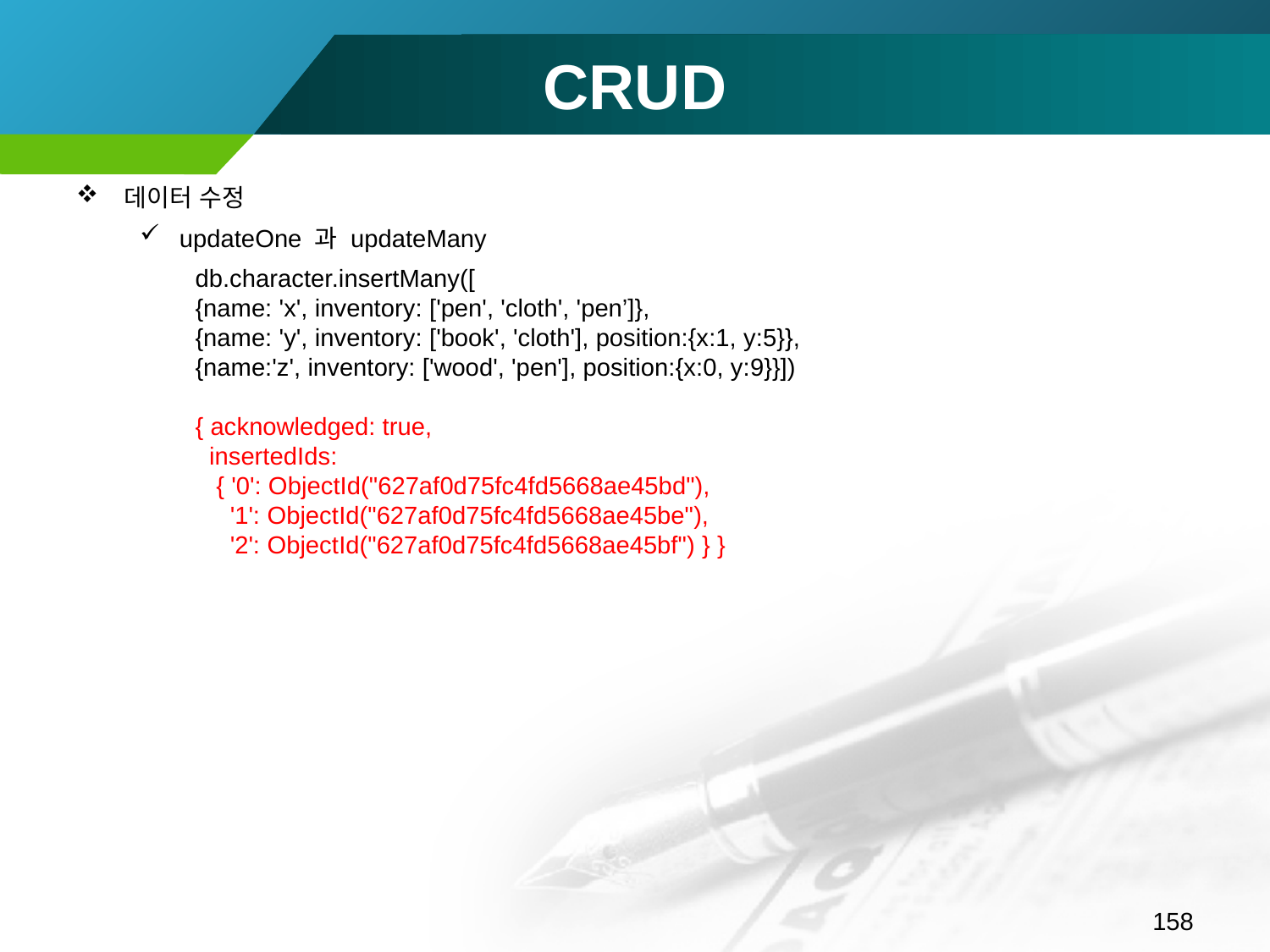

# CRUD
데이터 수정
updateOne 과 updateMany
db.character.insertMany([
{name: 'x', inventory: ['pen', 'cloth', 'pen’]},
{name: 'y', inventory: ['book', 'cloth'], position:{x:1, y:5}},
{name:'z', inventory: ['wood', 'pen'], position:{x:0, y:9}}])

{ acknowledged: true,
  insertedIds:
   { '0': ObjectId("627af0d75fc4fd5668ae45bd"),
     '1': ObjectId("627af0d75fc4fd5668ae45be"),
     '2': ObjectId("627af0d75fc4fd5668ae45bf") } }
158